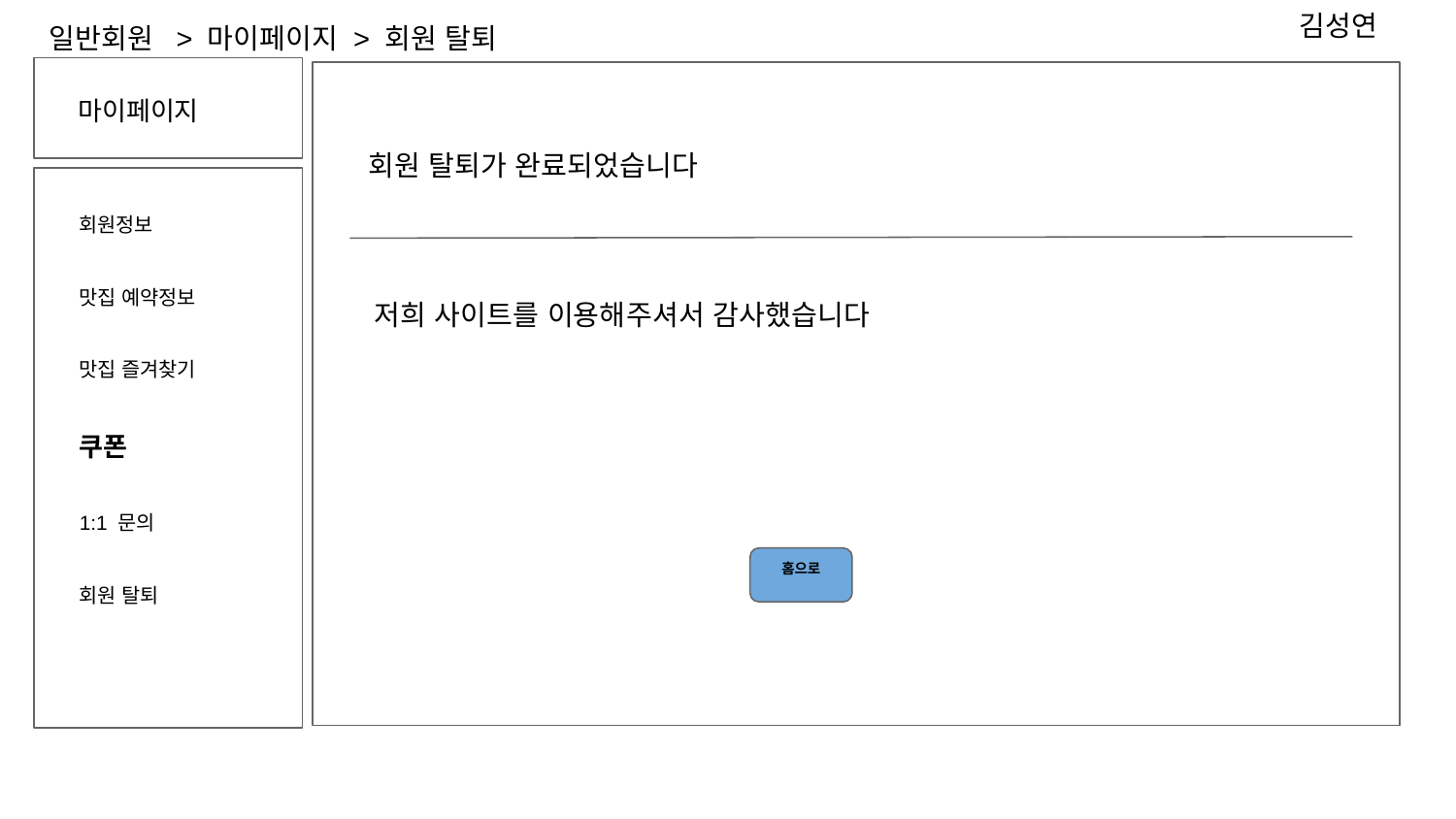

김성연
일반회원  > 마이페이지 > 회원 탈퇴

마이페이지

회원 탈퇴가 완료되었습니다

회원정보

맛집 예약정보

맛집 즐겨찾기

쿠폰

1:1 문의

회원 탈퇴
저희 사이트를 이용해주셔서 감사했습니다

홈으로